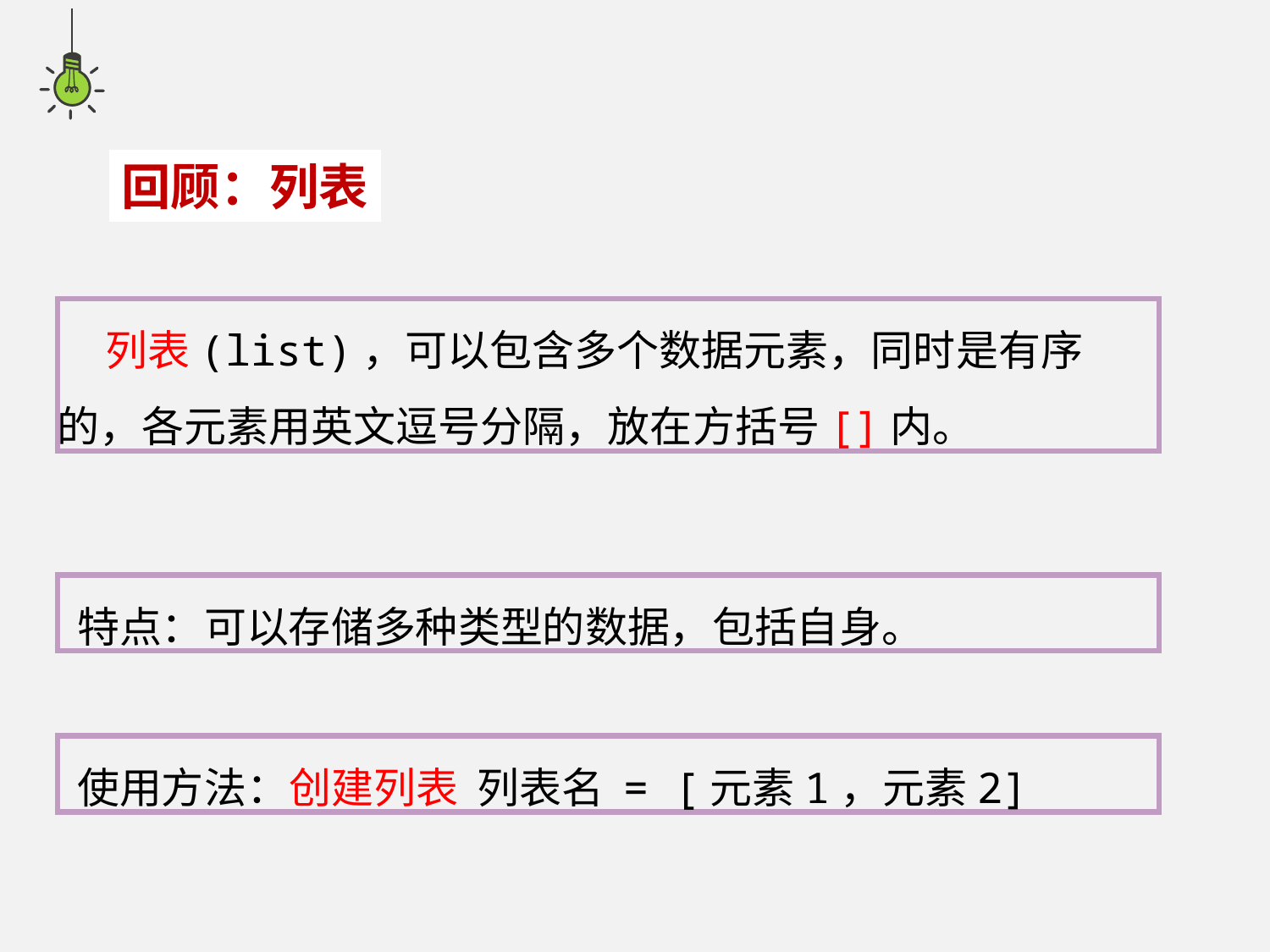

回顾：列表
    列表(list)，可以包含多个数据元素，同时是有序的，各元素用英文逗号分隔，放在方括号[]内。
 特点：可以存储多种类型的数据，包括自身。
 使用方法：创建列表  列表名 = [元素1，元素2]